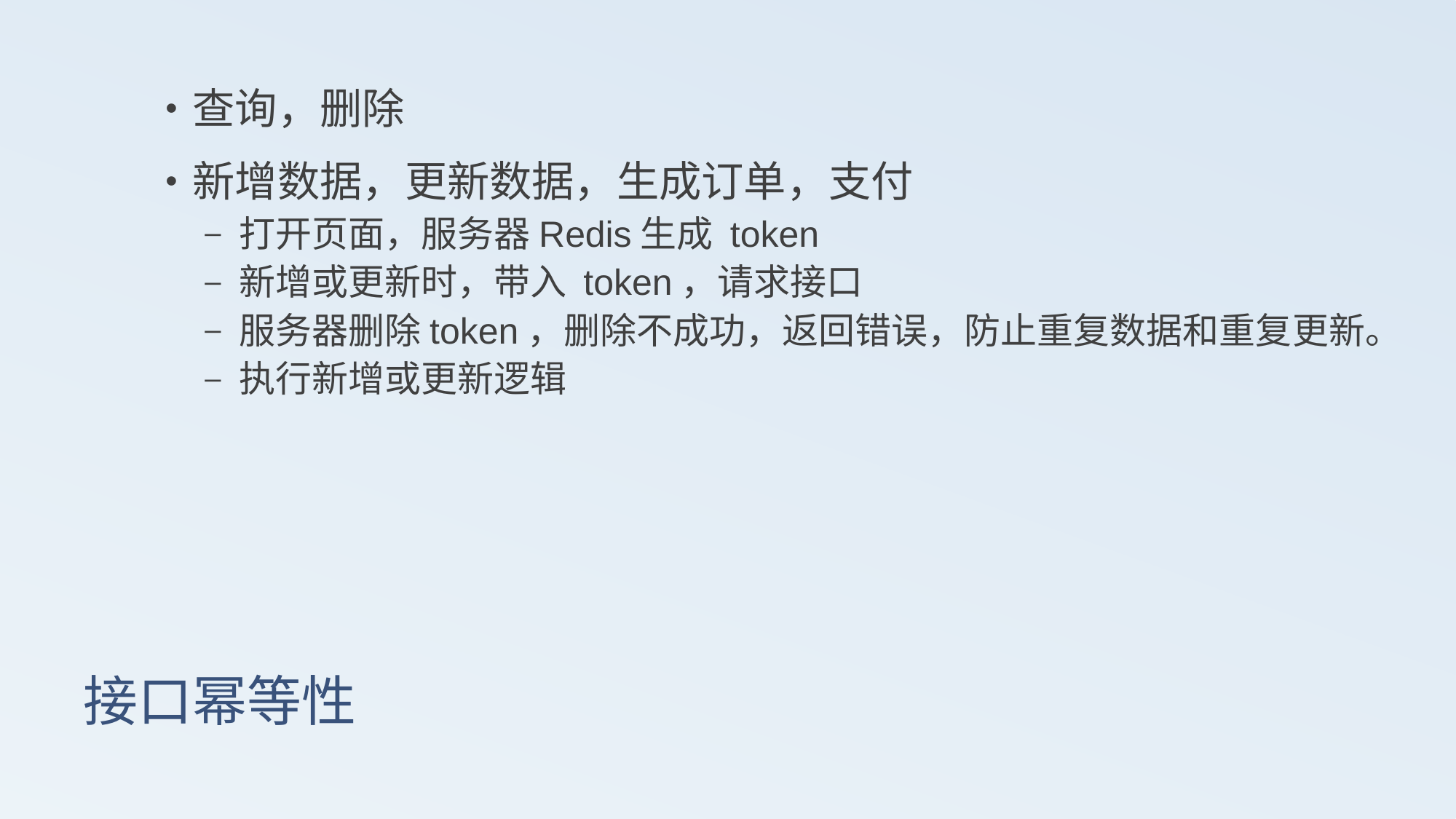

查询，删除
新增数据，更新数据，生成订单，支付
打开页面，服务器Redis生成 token
新增或更新时，带入 token，请求接口
服务器删除token，删除不成功，返回错误，防止重复数据和重复更新。
执行新增或更新逻辑
# 接口幂等性